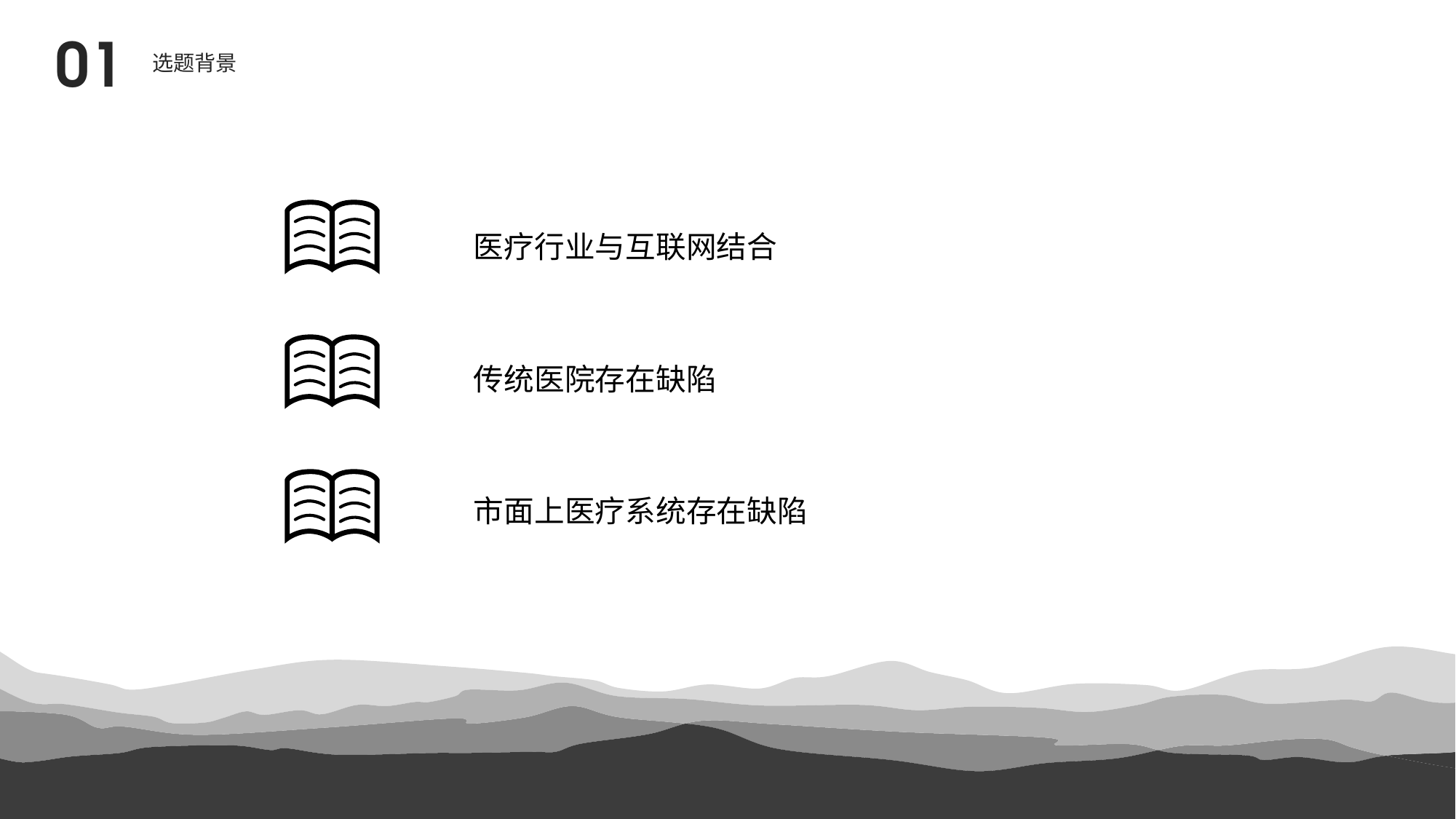

01
选题背景

医疗行业与互联网结合

传统医院存在缺陷

市面上医疗系统存在缺陷